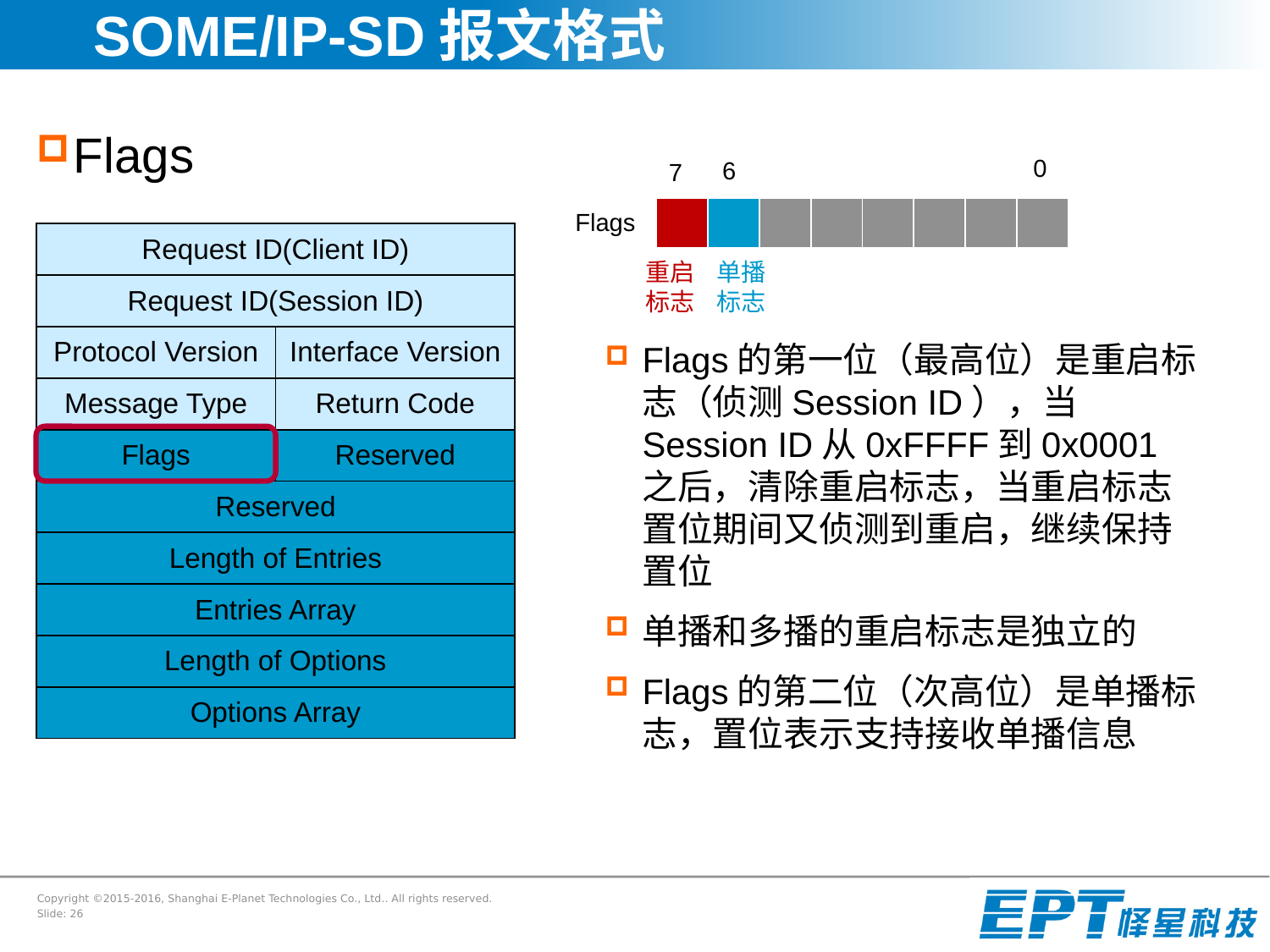

# SOME/IP-SD报文格式
Flags
0
6
7
|  |  |  |  |  |  |  |  |
| --- | --- | --- | --- | --- | --- | --- | --- |
Flags
| Request ID(Client ID) |  |
| --- | --- |
| Request ID(Session ID) |  |
| Protocol Version | Interface Version |
| Message Type | Return Code |
| Flags | Reserved |
| Reserved |  |
| Length of Entries |  |
| Entries Array |  |
| Length of Options |  |
| Options Array |  |
重启标志
单播标志
Flags的第一位（最高位）是重启标志（侦测Session ID），当Session ID从0xFFFF到0x0001之后，清除重启标志，当重启标志置位期间又侦测到重启，继续保持置位
单播和多播的重启标志是独立的
Flags的第二位（次高位）是单播标志，置位表示支持接收单播信息